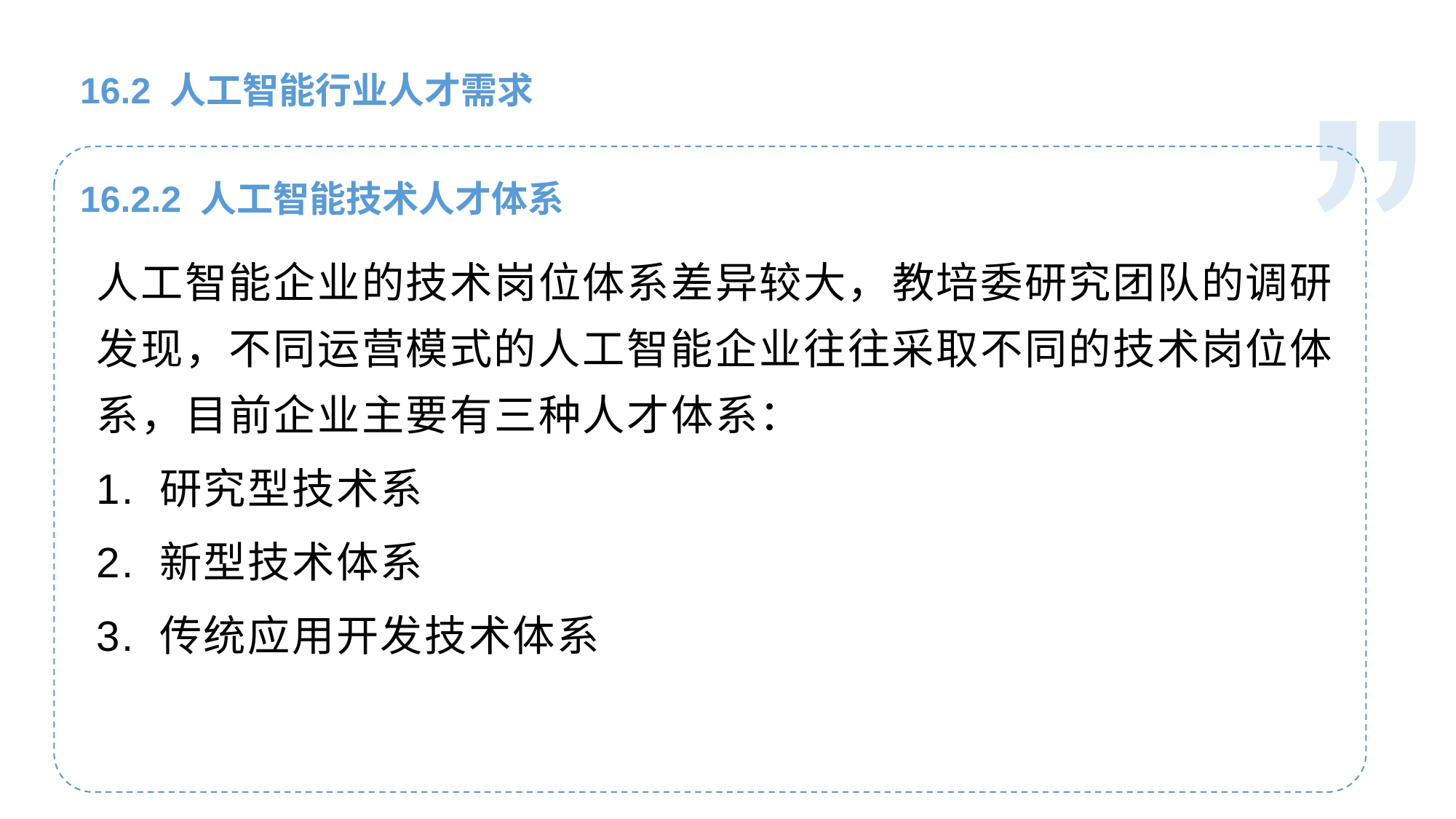

人工智能基础
16.2 人工智能行业人才需求

16.2.2 人工智能技术人才体系
人工智能企业的技术岗位体系差异较大，教培委研究团队的调研发现，不同运营模式的人工智能企业往往采取不同的技术岗位体系，目前企业主要有三种人才体系：
1. 研究型技术系
2. 新型技术体系
3. 传统应用开发技术体系